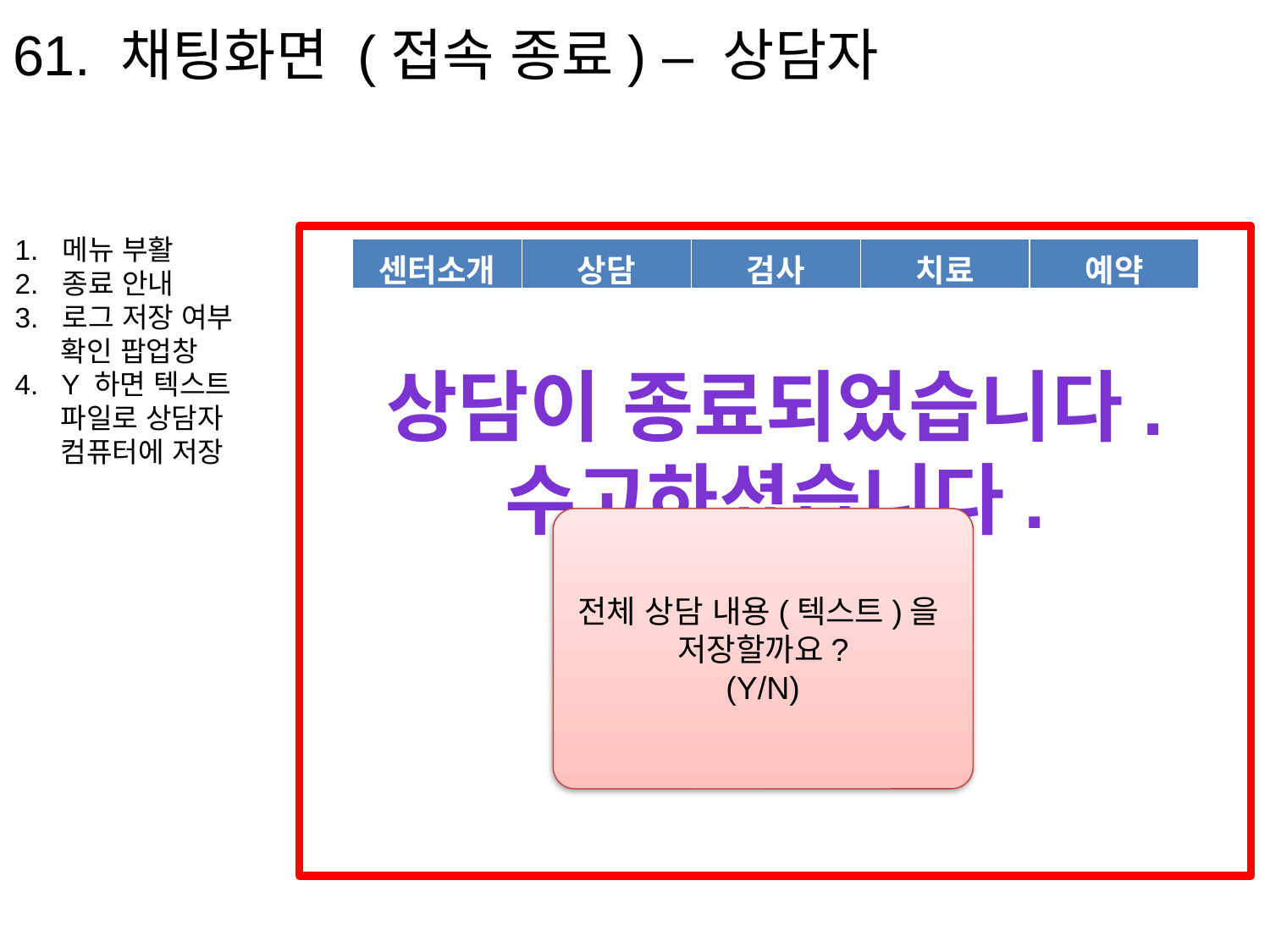

61. 채팅화면 (접속 종료) – 상담자

메뉴 부활
종료 안내
로그 저장 여부
     확인 팝업창
4.   Y 하면 텍스트
     파일로 상담자
     컴퓨터에 저장
| 센터소개 | 상담 | 검사 | 치료 | 예약 |
| --- | --- | --- | --- | --- |
상담이 종료되었습니다.
수고하셨습니다.
전체 상담 내용(텍스트)을
저장할까요?
(Y/N)